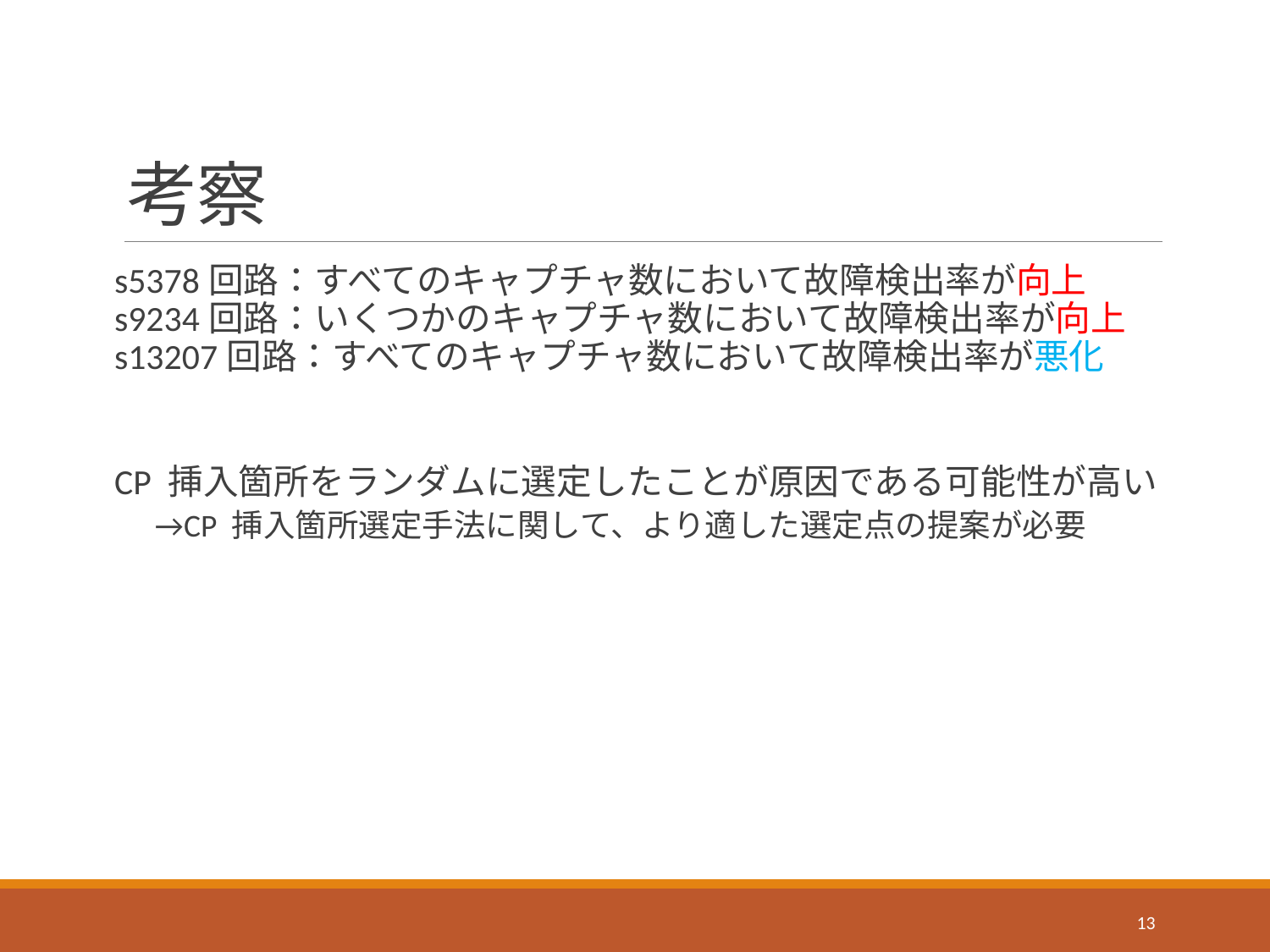

# 考察
s5378回路：すべてのキャプチャ数において故障検出率が向上
s9234回路：いくつかのキャプチャ数において故障検出率が向上
s13207回路：すべてのキャプチャ数において故障検出率が悪化

CP 挿入箇所をランダムに選定したことが原因である可能性が高い
→CP 挿入箇所選定手法に関して、より適した選定点の提案が必要
13